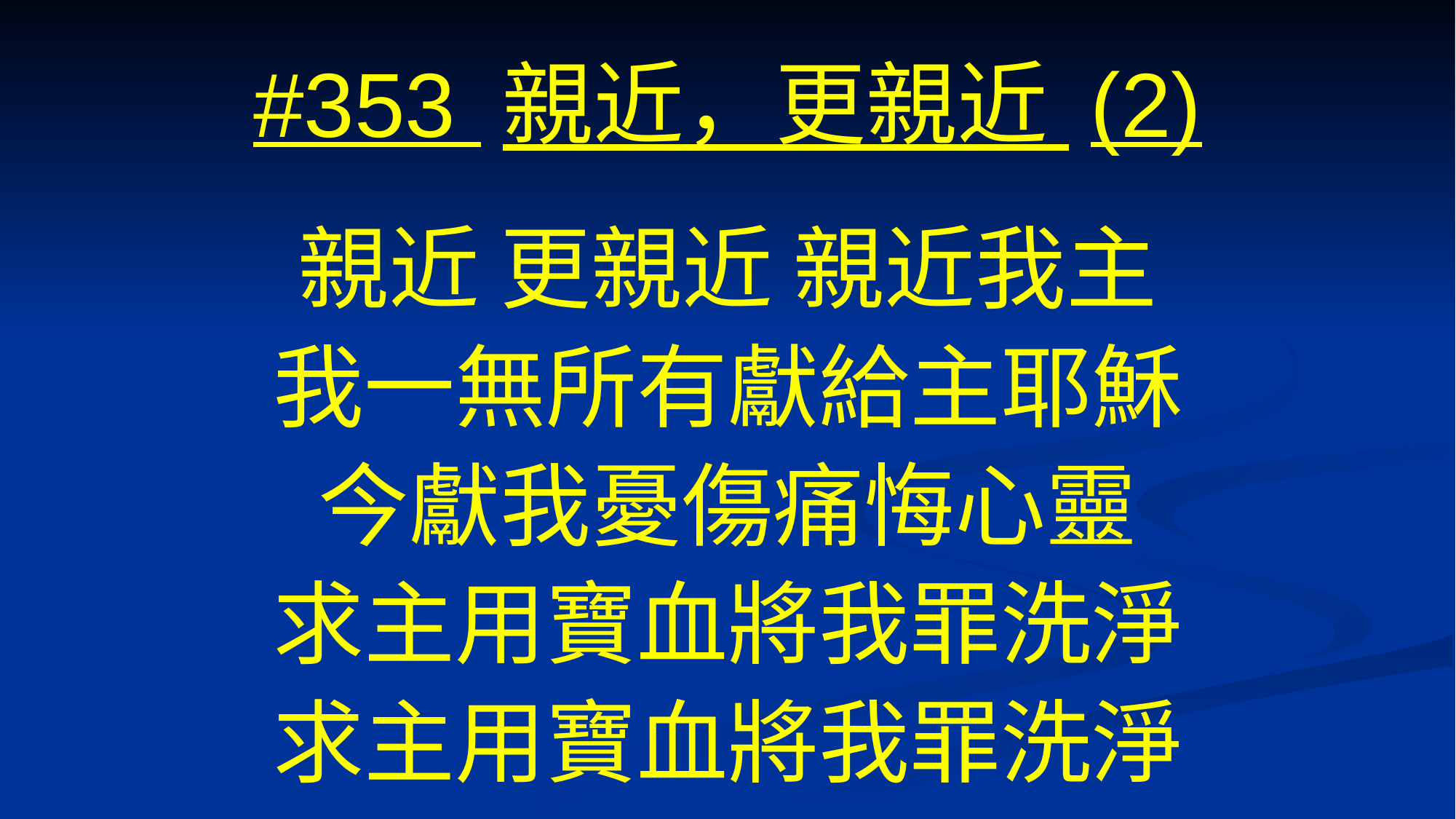

# #353 親近，更親近 (2)
親近 更親近 親近我主
我一無所有獻給主耶穌
今獻我憂傷痛悔心靈
求主用寶血將我罪洗淨
求主用寶血將我罪洗淨